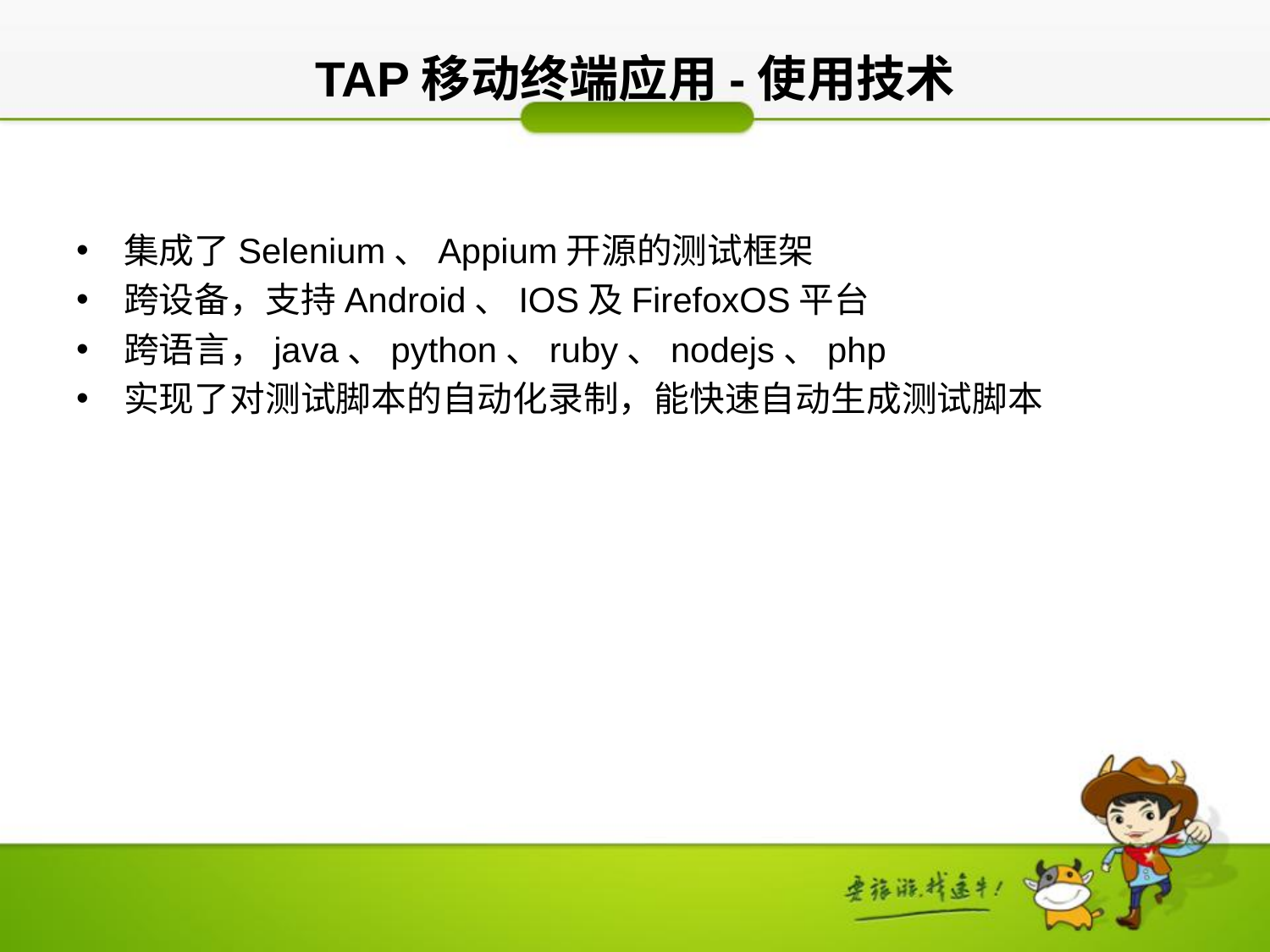

# TAP移动终端应用-使用技术
集成了Selenium、Appium开源的测试框架
跨设备，支持Android、IOS及FirefoxOS平台
跨语言，java、python、ruby、nodejs、php
实现了对测试脚本的自动化录制，能快速自动生成测试脚本